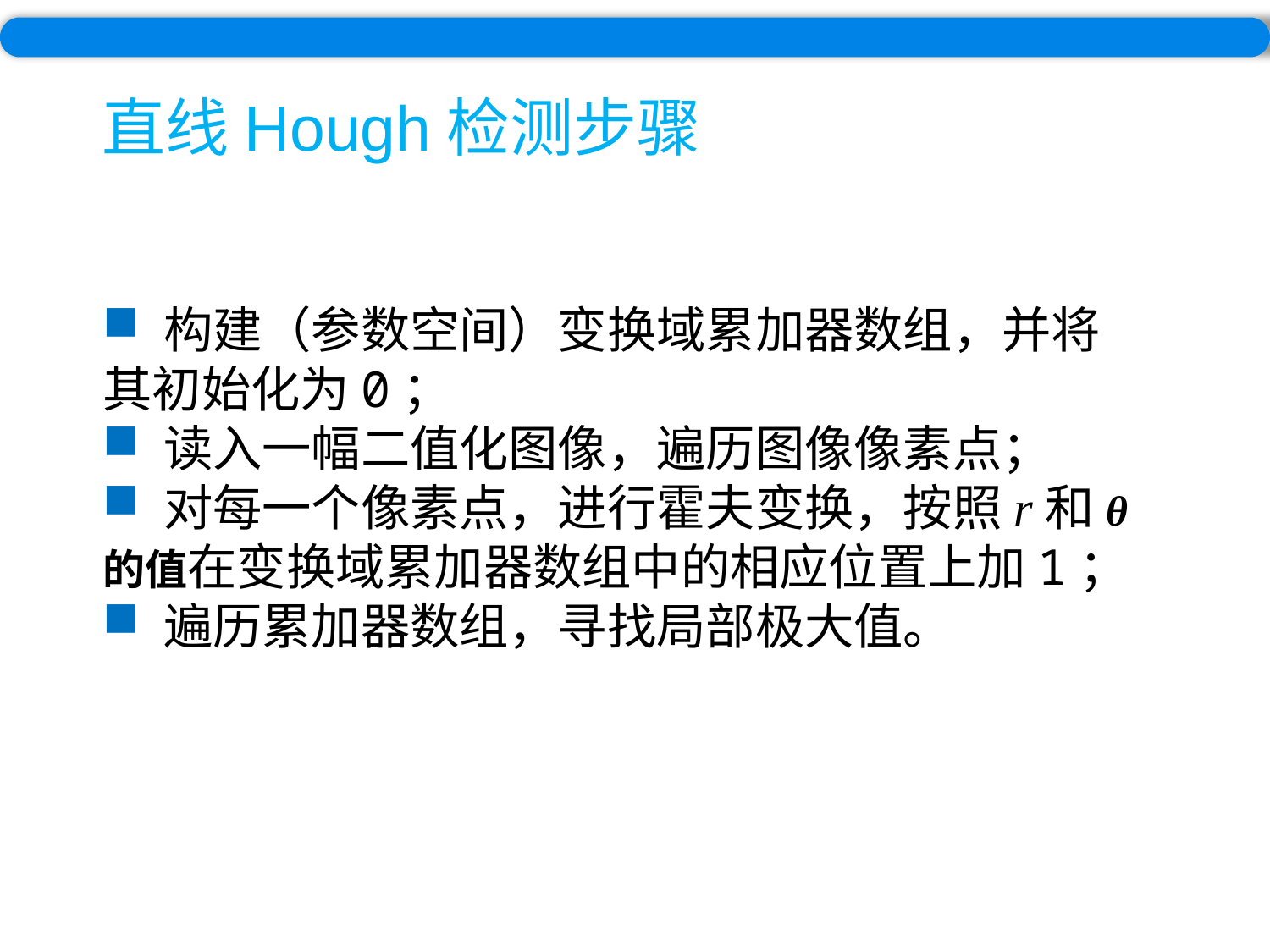

直线Hough检测步骤
 构建（参数空间）变换域累加器数组，并将其初始化为0；
 读入一幅二值化图像，遍历图像像素点；
 对每一个像素点，进行霍夫变换，按照r和θ的值在变换域累加器数组中的相应位置上加1；
 遍历累加器数组，寻找局部极大值。